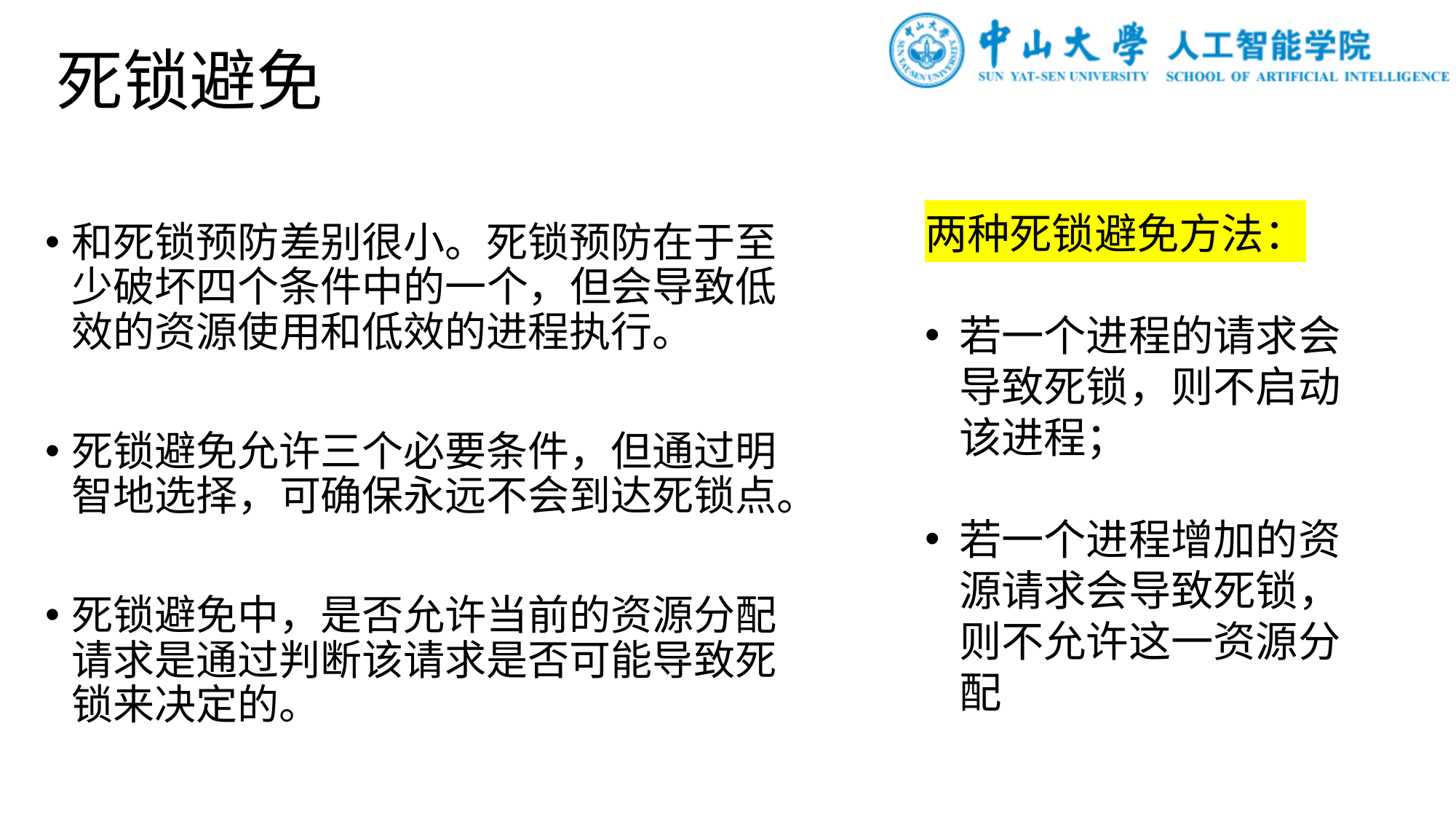

# 死锁避免
两种死锁避免方法：

若一个进程的请求会导致死锁，则不启动该进程；

若一个进程增加的资源请求会导致死锁，则不允许这一资源分配
和死锁预防差别很小。死锁预防在于至少破坏四个条件中的一个，但会导致低效的资源使用和低效的进程执行。

死锁避免允许三个必要条件，但通过明智地选择，可确保永远不会到达死锁点。

死锁避免中，是否允许当前的资源分配请求是通过判断该请求是否可能导致死锁来决定的。